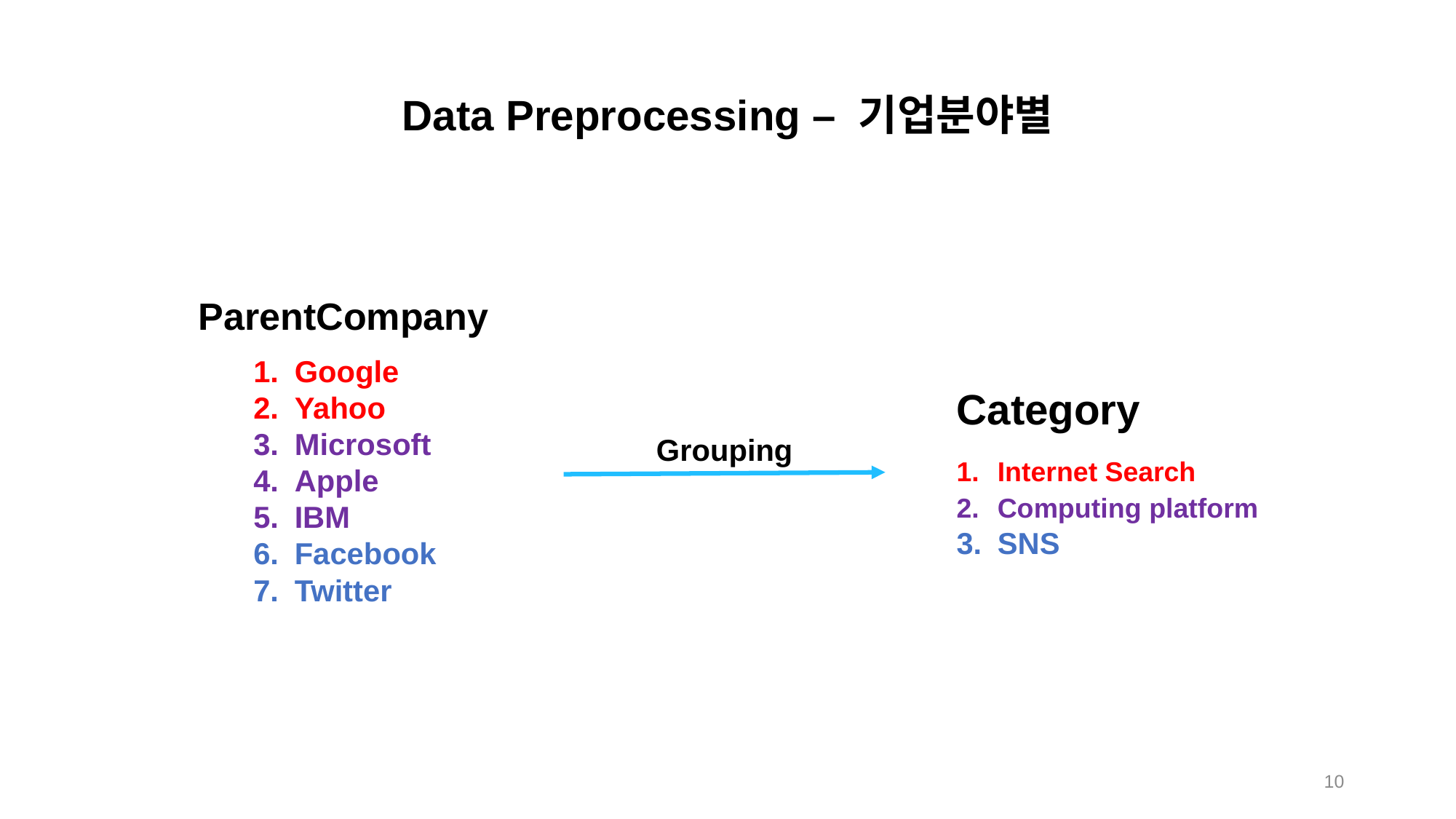

Data Preprocessing – 기업분야별
ParentCompany

Google
Yahoo
Microsoft
Apple
IBM
Facebook
Twitter
Category

Internet Search
Computing platform
SNS
Grouping
10